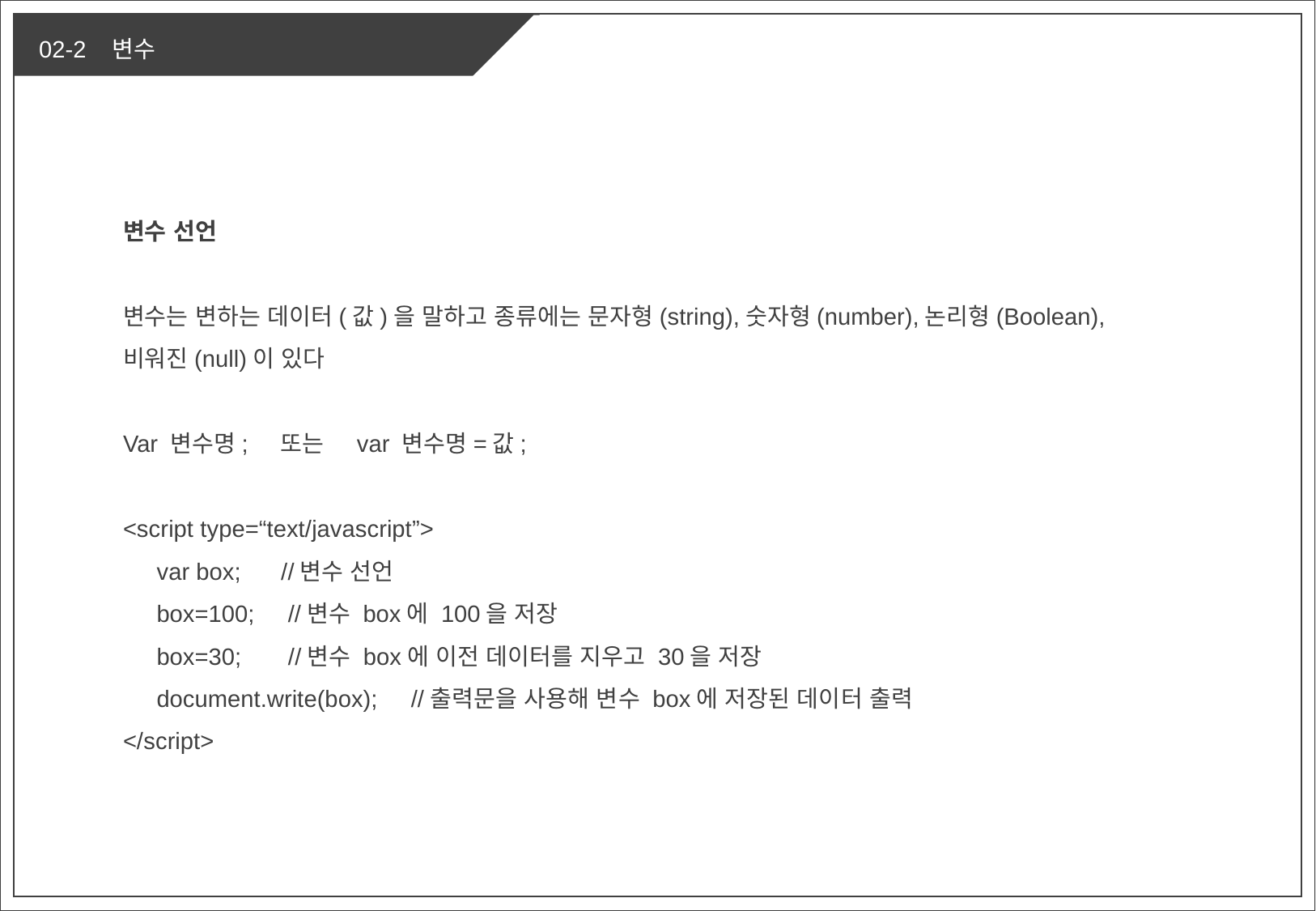

변수 선언

변수는 변하는 데이터(값)을 말하고 종류에는 문자형(string),숫자형(number),논리형(Boolean),비워진(null)이 있다

Var 변수명;    또는    var 변수명=값;

<script type=“text/javascript”>
     var box;      //변수 선언
     box=100;     //변수 box에 100을 저장
     box=30;       //변수 box에 이전 데이터를 지우고 30을 저장
     document.write(box);     //출력문을 사용해 변수 box에 저장된 데이터 출력
</script>